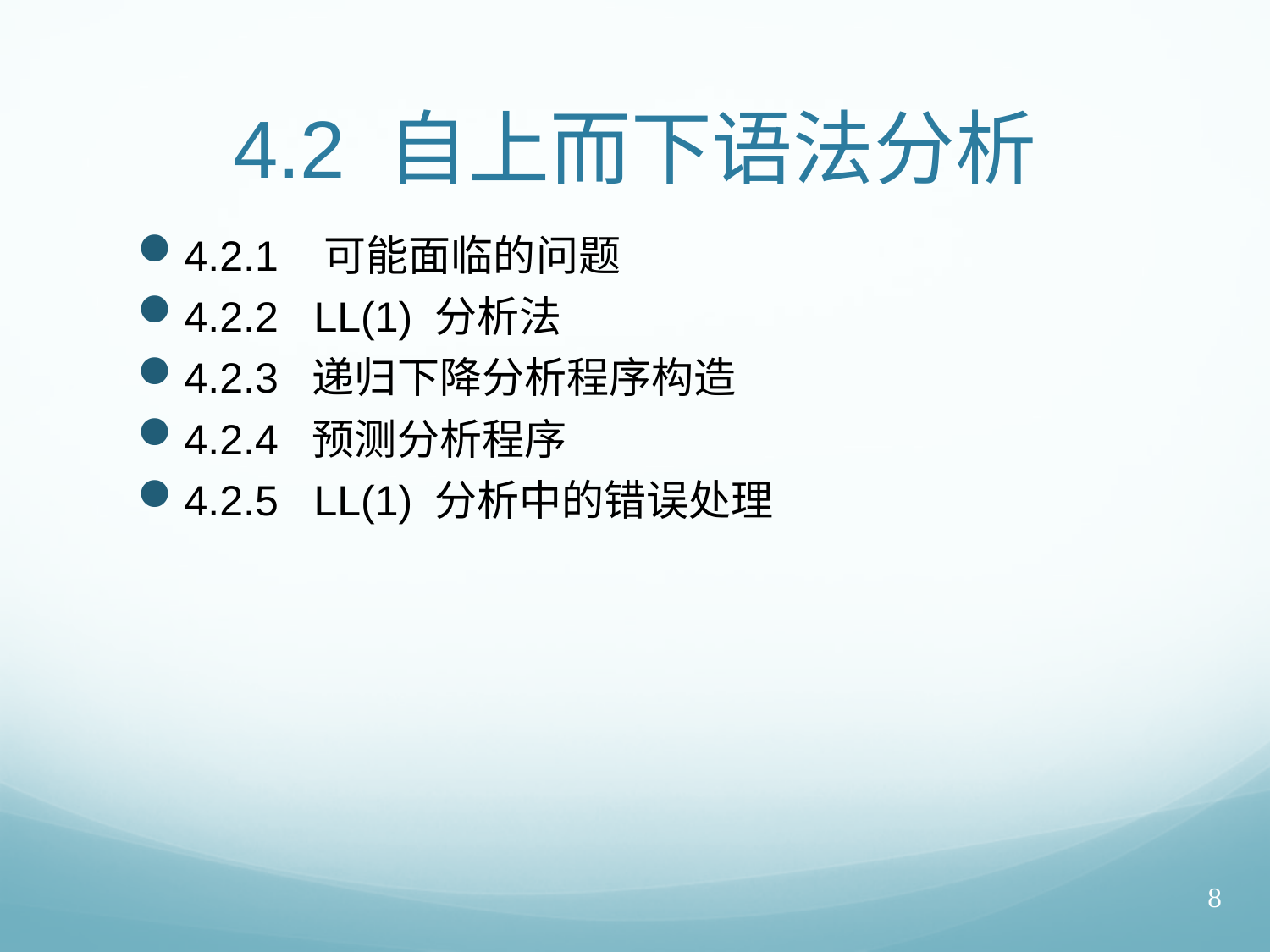

# 4.2 自上而下语法分析
4.2.1   可能面临的问题
4.2.2   LL(1) 分析法
4.2.3  递归下降分析程序构造
4.2.4  预测分析程序
4.2.5   LL(1) 分析中的错误处理

8